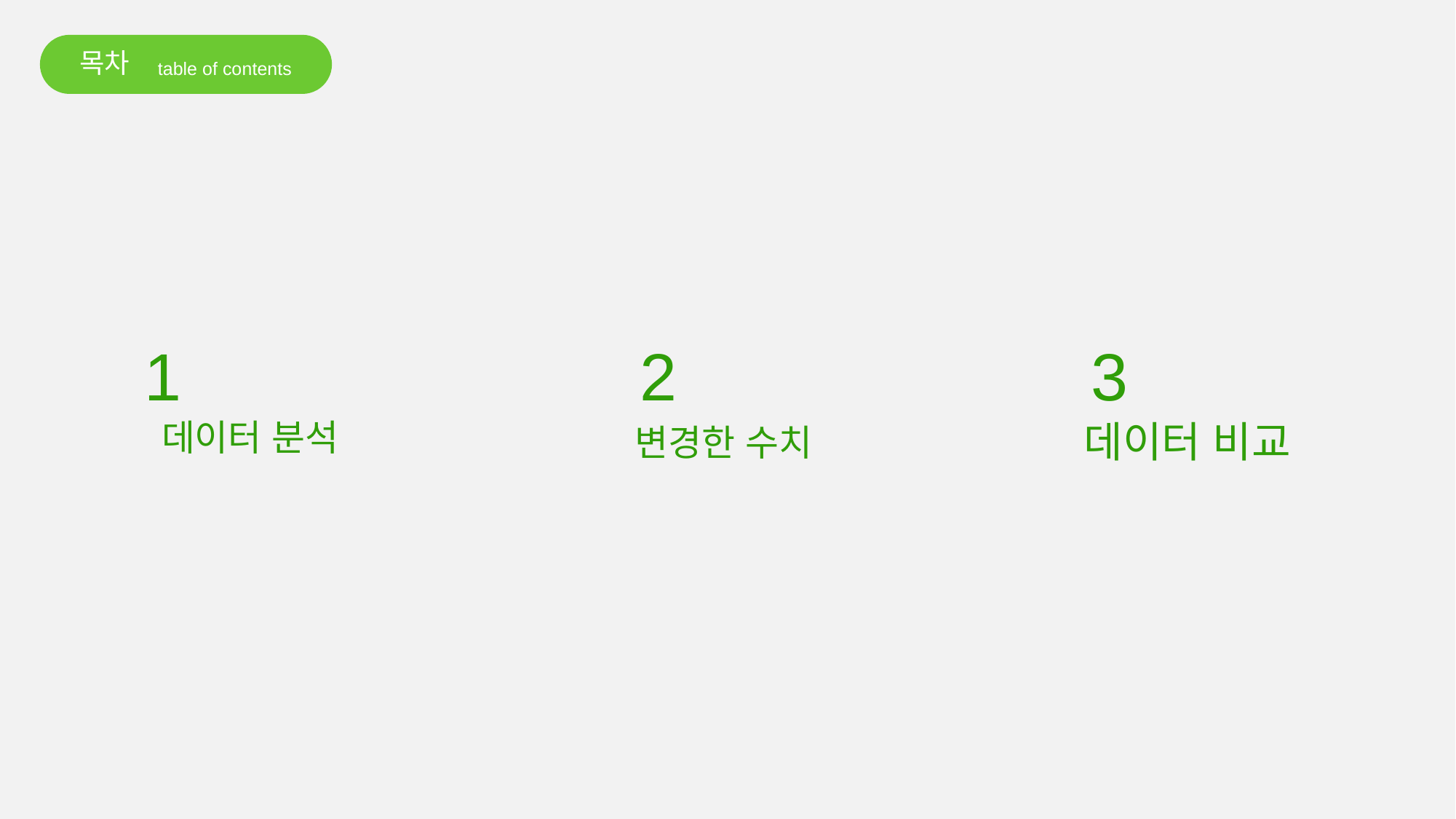

목차
table of contents
1
2
3
데이터 분석
데이터 비교
변경한 수치